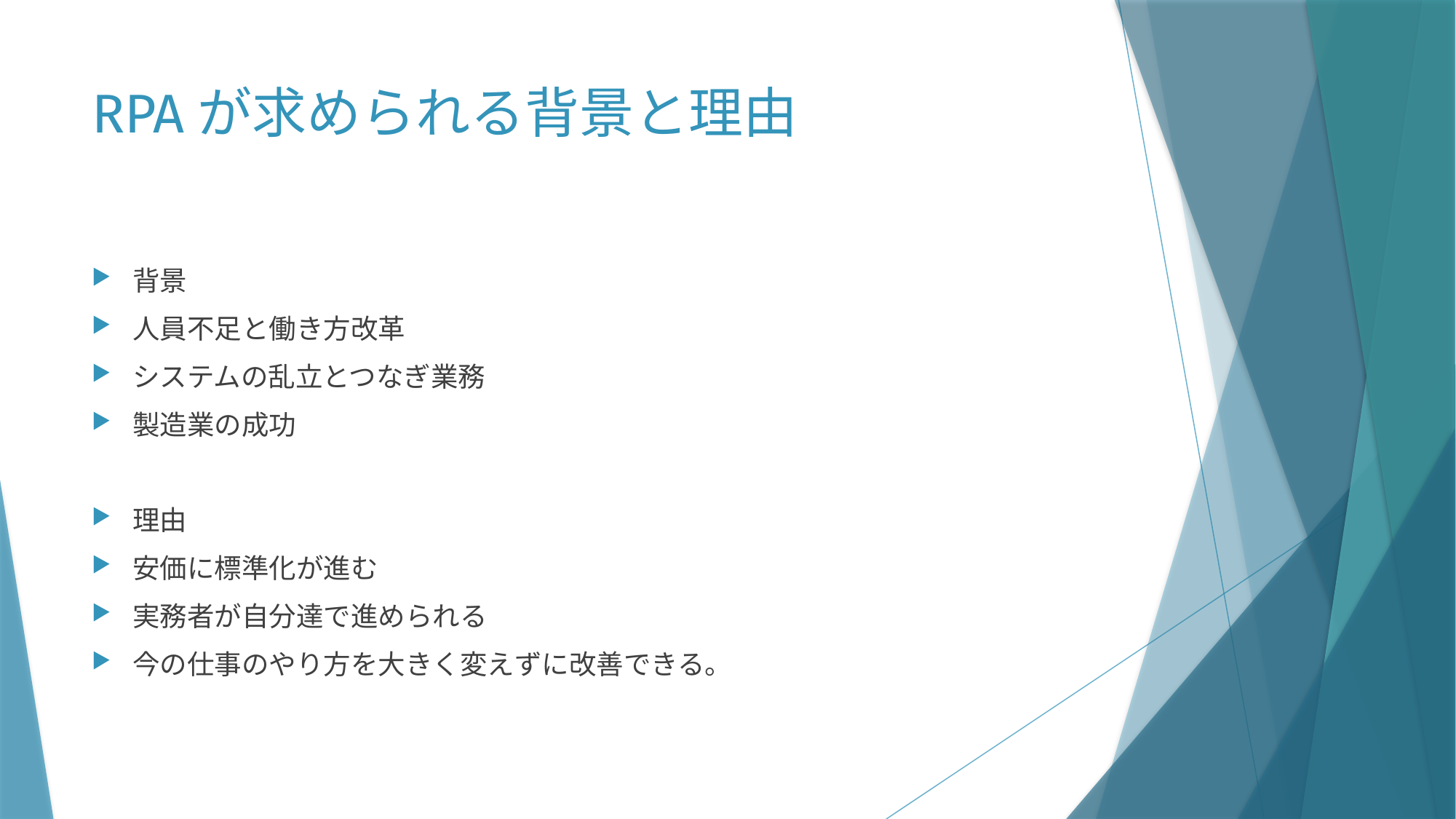

# RPAが求められる背景と理由
背景
人員不足と働き方改革
システムの乱立とつなぎ業務
製造業の成功

理由
安価に標準化が進む
実務者が自分達で進められる
今の仕事のやり方を大きく変えずに改善できる。